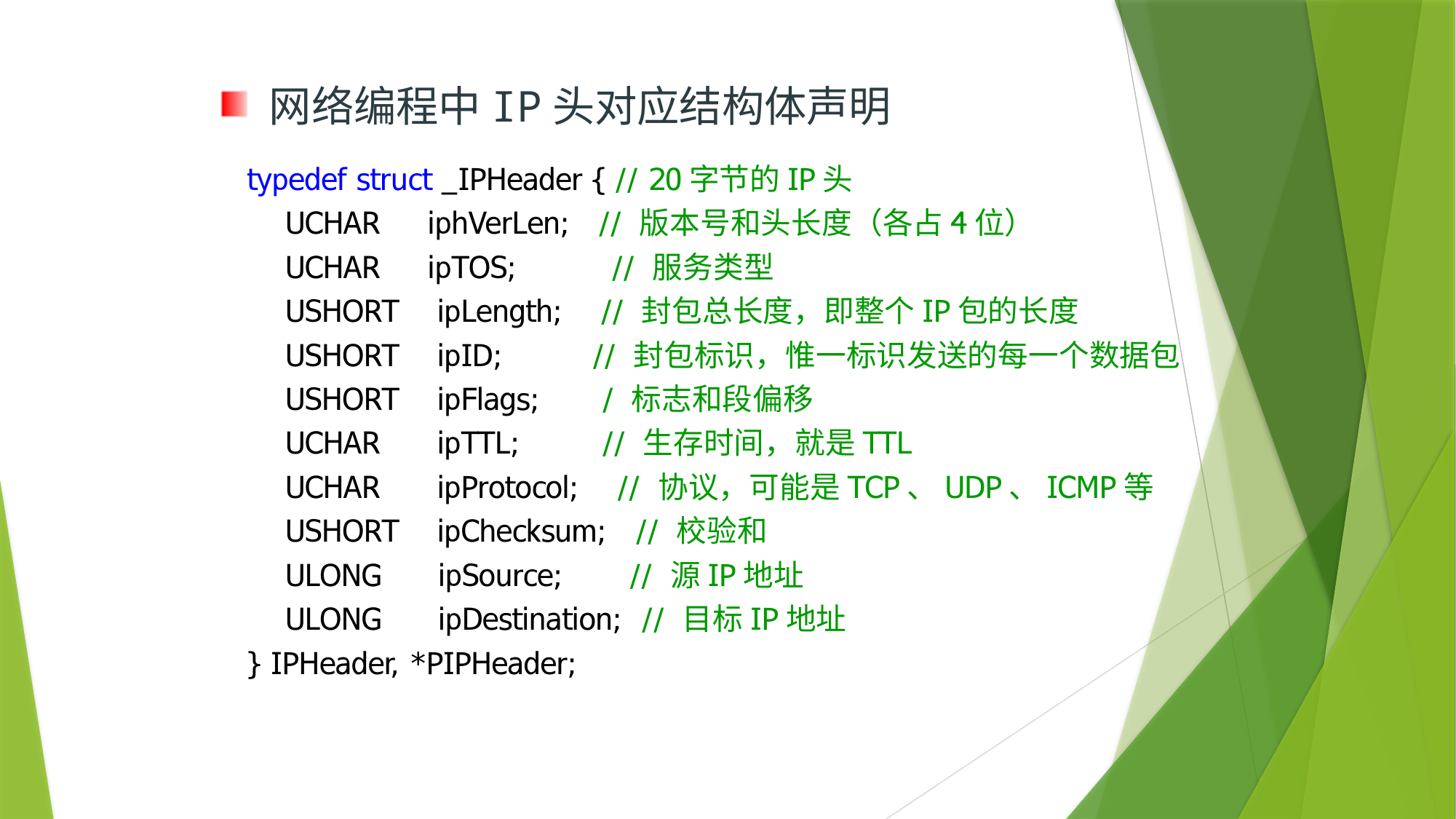

网络编程中IP头对应结构体声明
typedef struct _IPHeader { // 20字节的IP头
    UCHAR     iphVerLen;   // 版本号和头长度（各占4位）
    UCHAR     ipTOS;          // 服务类型
    USHORT    ipLength;    // 封包总长度，即整个IP包的长度
    USHORT    ipID;	  // 封包标识，惟一标识发送的每一个数据包
    USHORT    ipFlags;	   / 标志和段偏移
    UCHAR      ipTTL;	   // 生存时间，就是TTL
    UCHAR      ipProtocol;    // 协议，可能是TCP、UDP、ICMP等
    USHORT    ipChecksum;   // 校验和
    ULONG      ipSource;       // 源IP地址
    ULONG      ipDestination;  // 目标IP地址
} IPHeader, *PIPHeader;